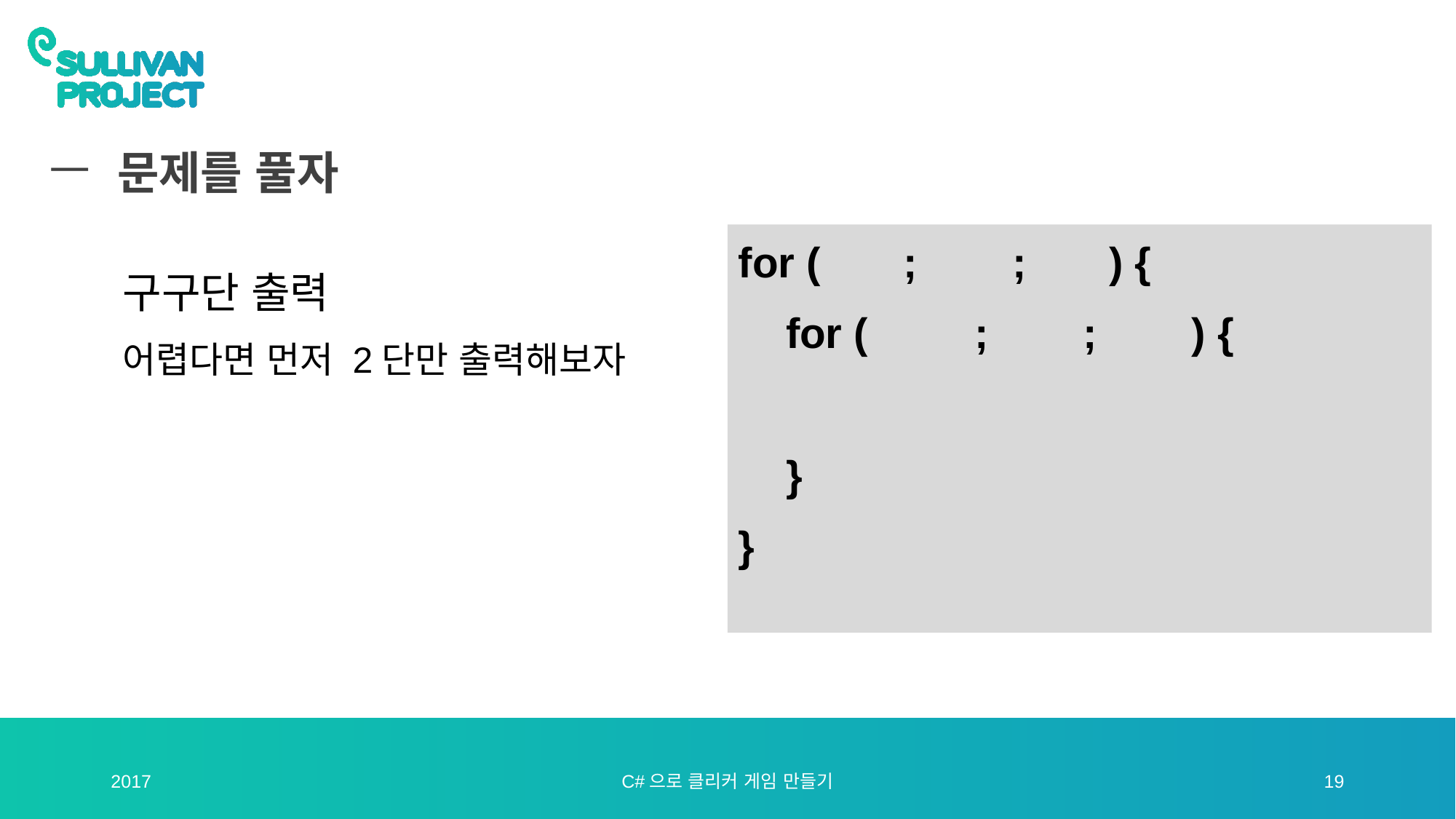

# 문제를 풀자
for (       ;        ;       ) {
    for (         ;        ;        ) {

    }
}
구구단 출력
어렵다면 먼저 2단만 출력해보자
2017
C#으로 클리커 게임 만들기
19